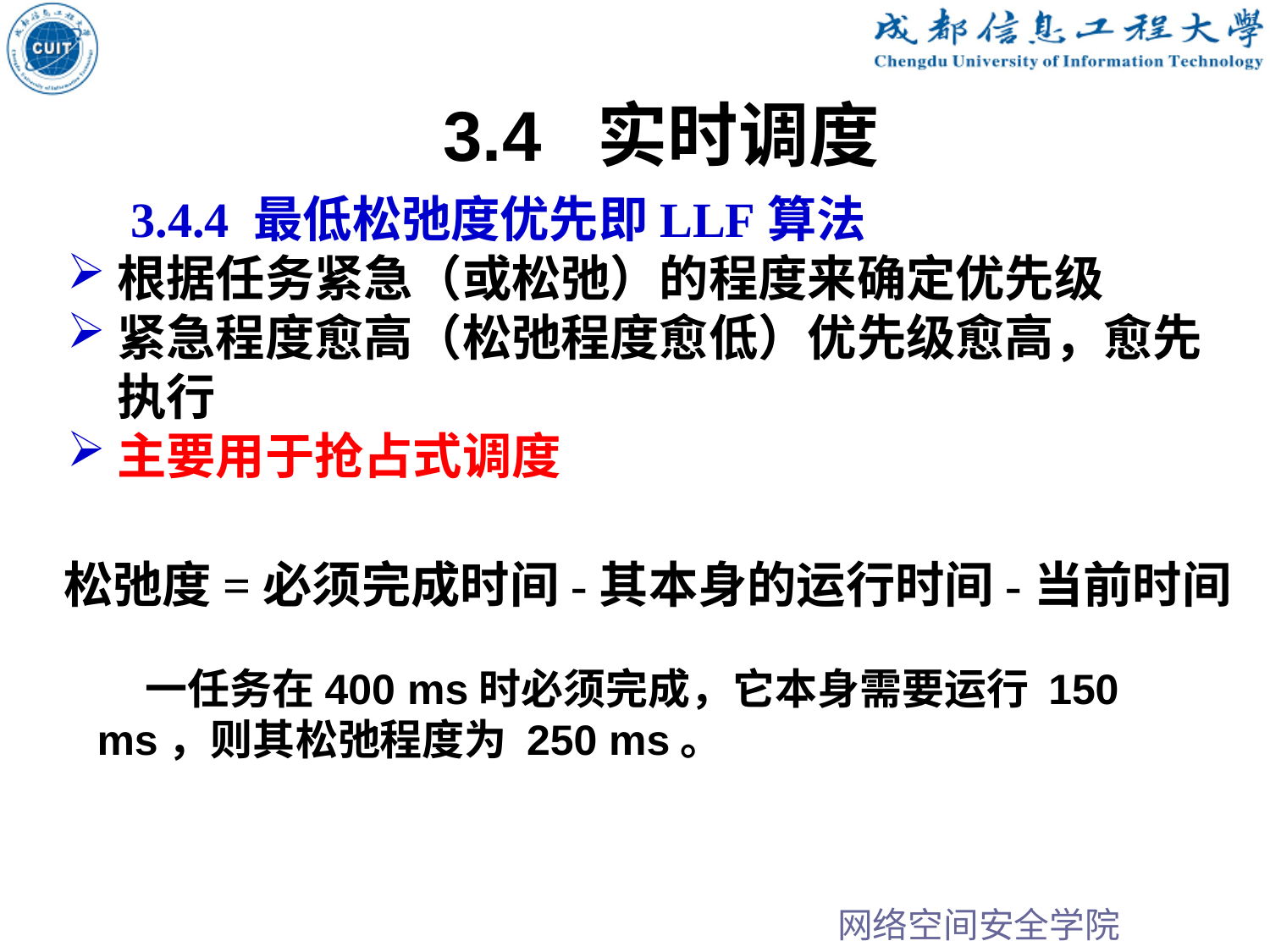

3.4  实时调度
3.4.4 最低松弛度优先即LLF算法
根据任务紧急（或松弛）的程度来确定优先级
紧急程度愈高（松弛程度愈低）优先级愈高，愈先执行
主要用于抢占式调度
松弛度=必须完成时间-其本身的运行时间-当前时间
    一任务在400 ms时必须完成，它本身需要运行 150 ms，则其松弛程度为 250 ms。